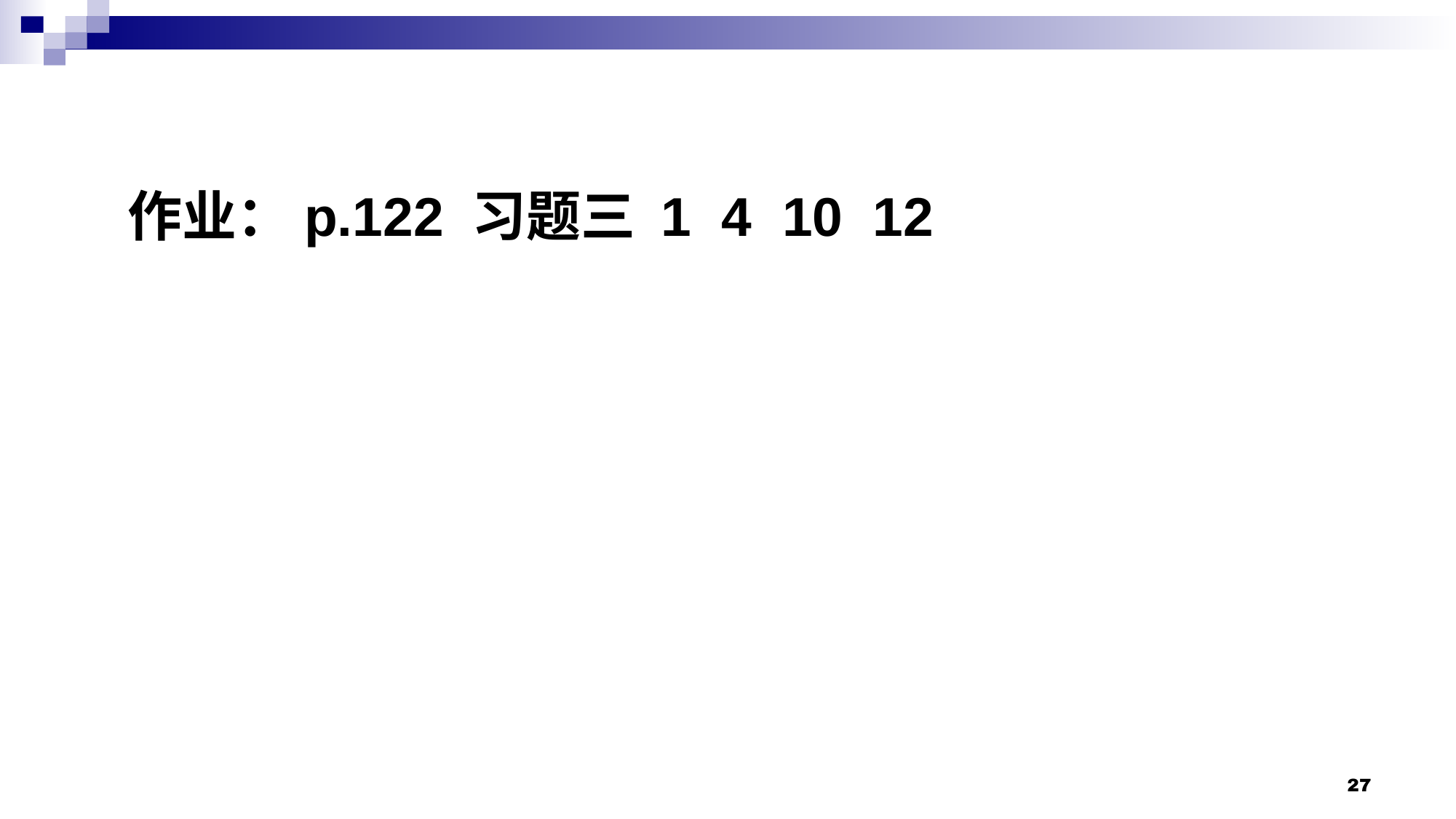

作业：p.122 习题三 1  4  10  12
27